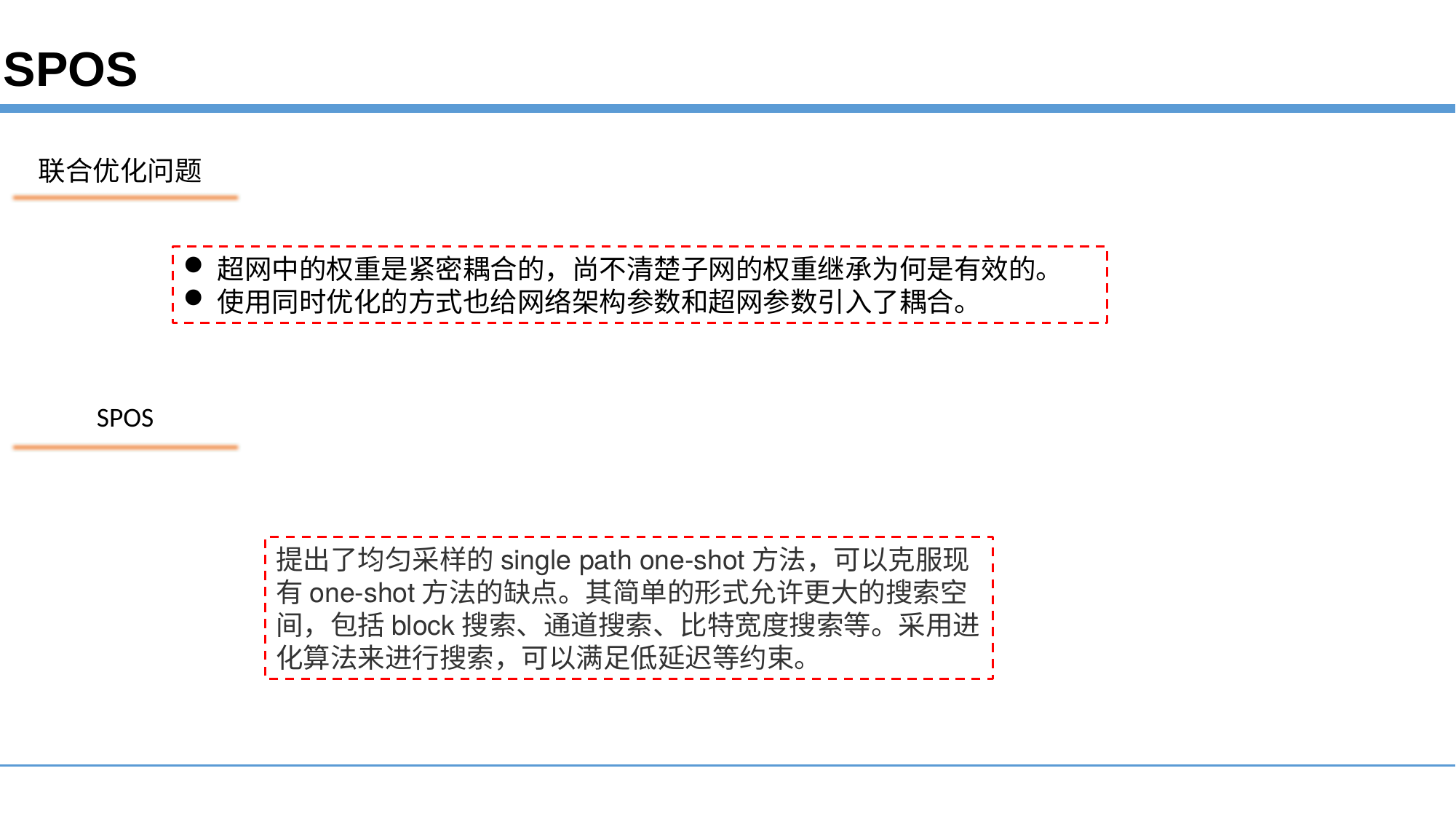

SPOS
联合优化问题

超网中的权重是紧密耦合的，尚不清楚子网的权重继承为何是有效的。
使用同时优化的方式也给网络架构参数和超网参数引入了耦合。
SPOS

提出了均匀采样的single path one-shot方法，可以克服现有one-shot方法的缺点。其简单的形式允许更大的搜索空间，包括block搜索、通道搜索、比特宽度搜索等。采用进化算法来进行搜索，可以满足低延迟等约束。